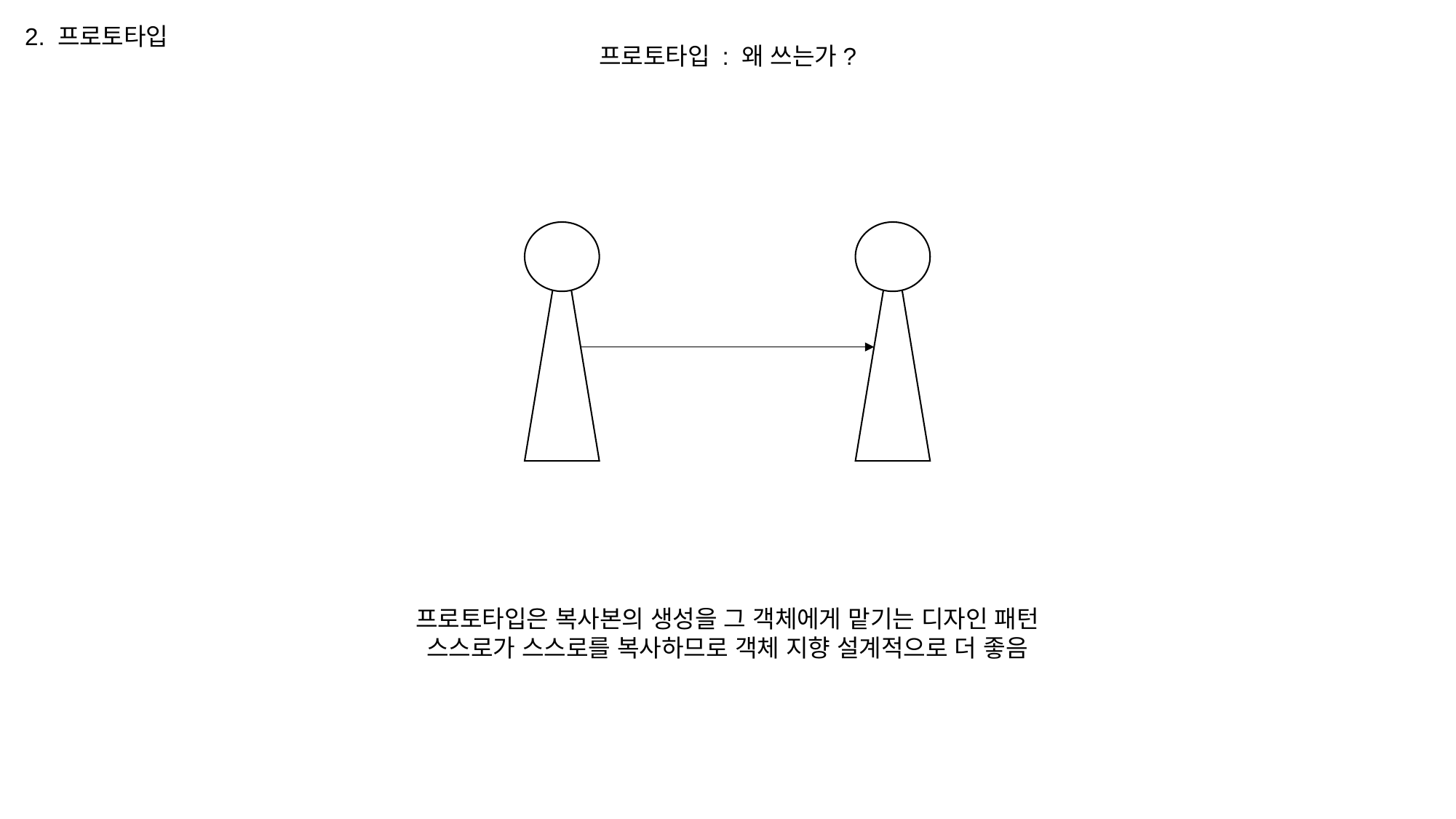

2. 프로토타입
프로토타입 : 왜 쓰는가?

프로토타입은 복사본의 생성을 그 객체에게 맡기는 디자인 패턴
스스로가 스스로를 복사하므로 객체 지향 설계적으로 더 좋음